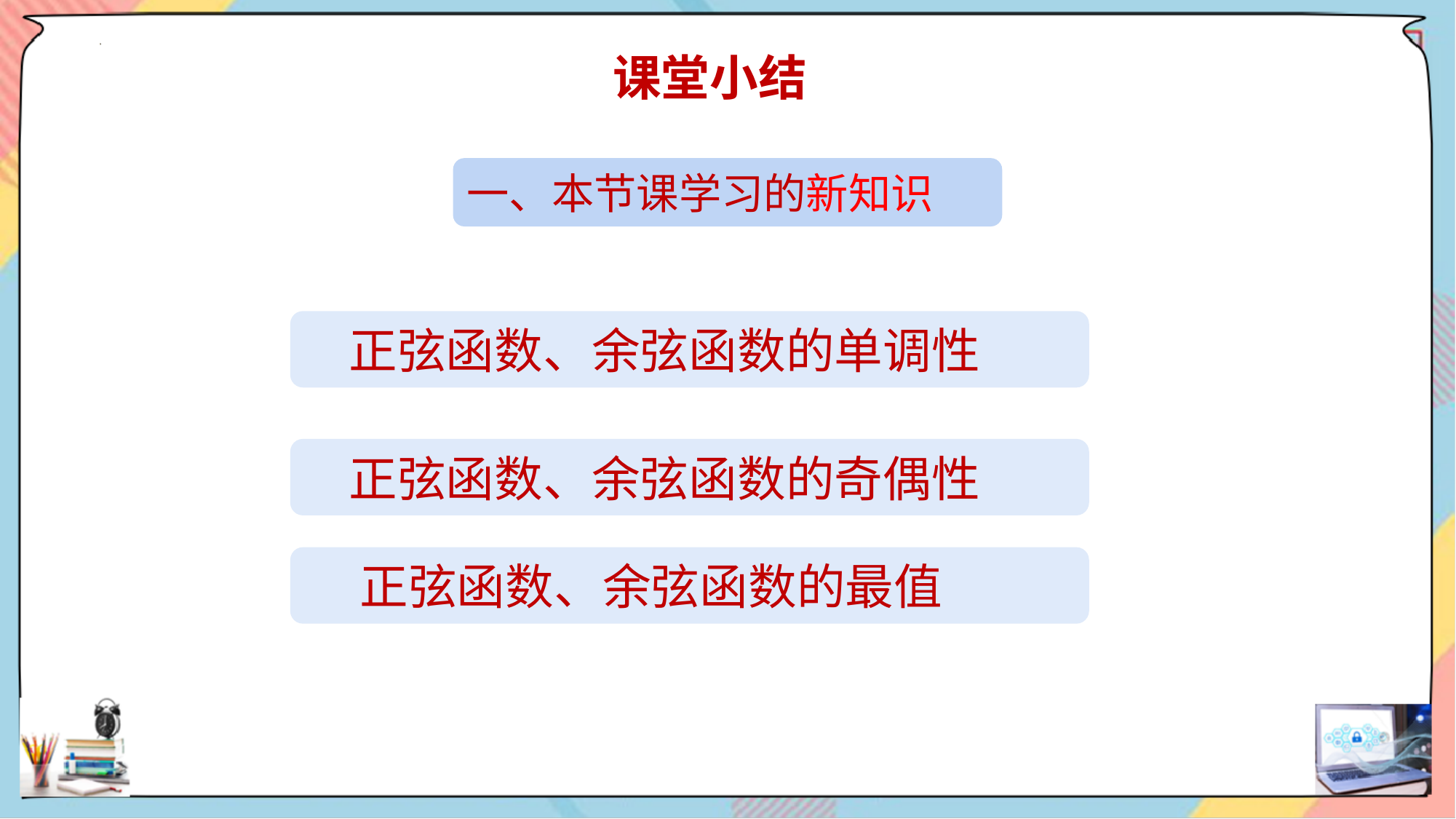

课堂小结
一、本节课学习的新知识
   正弦函数、余弦函数的单调性
   正弦函数、余弦函数的奇偶性
    正弦函数、余弦函数的最值